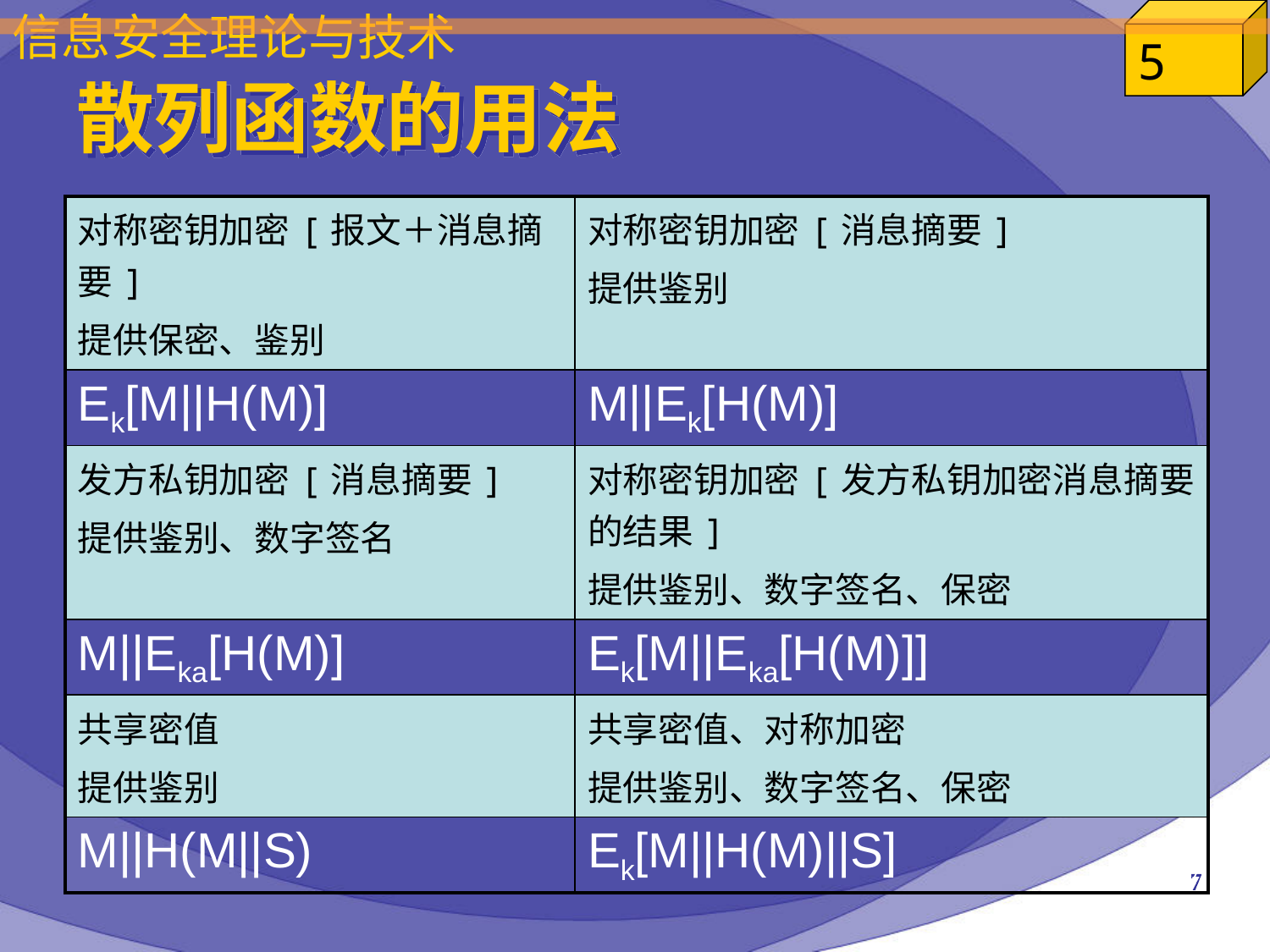

散列函数的用法
| 对称密钥加密[报文＋消息摘要] 提供保密、鉴别 | 对称密钥加密[消息摘要] 提供鉴别 |
| --- | --- |
| Ek[M||H(M)] | M||Ek[H(M)] |
| 发方私钥加密[消息摘要] 提供鉴别、数字签名 | 对称密钥加密[发方私钥加密消息摘要的结果] 提供鉴别、数字签名、保密 |
| M||Eka[H(M)] | Ek[M||Eka[H(M)]] |
| 共享密值 提供鉴别 | 共享密值、对称加密 提供鉴别、数字签名、保密 |
| M||H(M||S) | Ek[M||H(M)||S] |
7